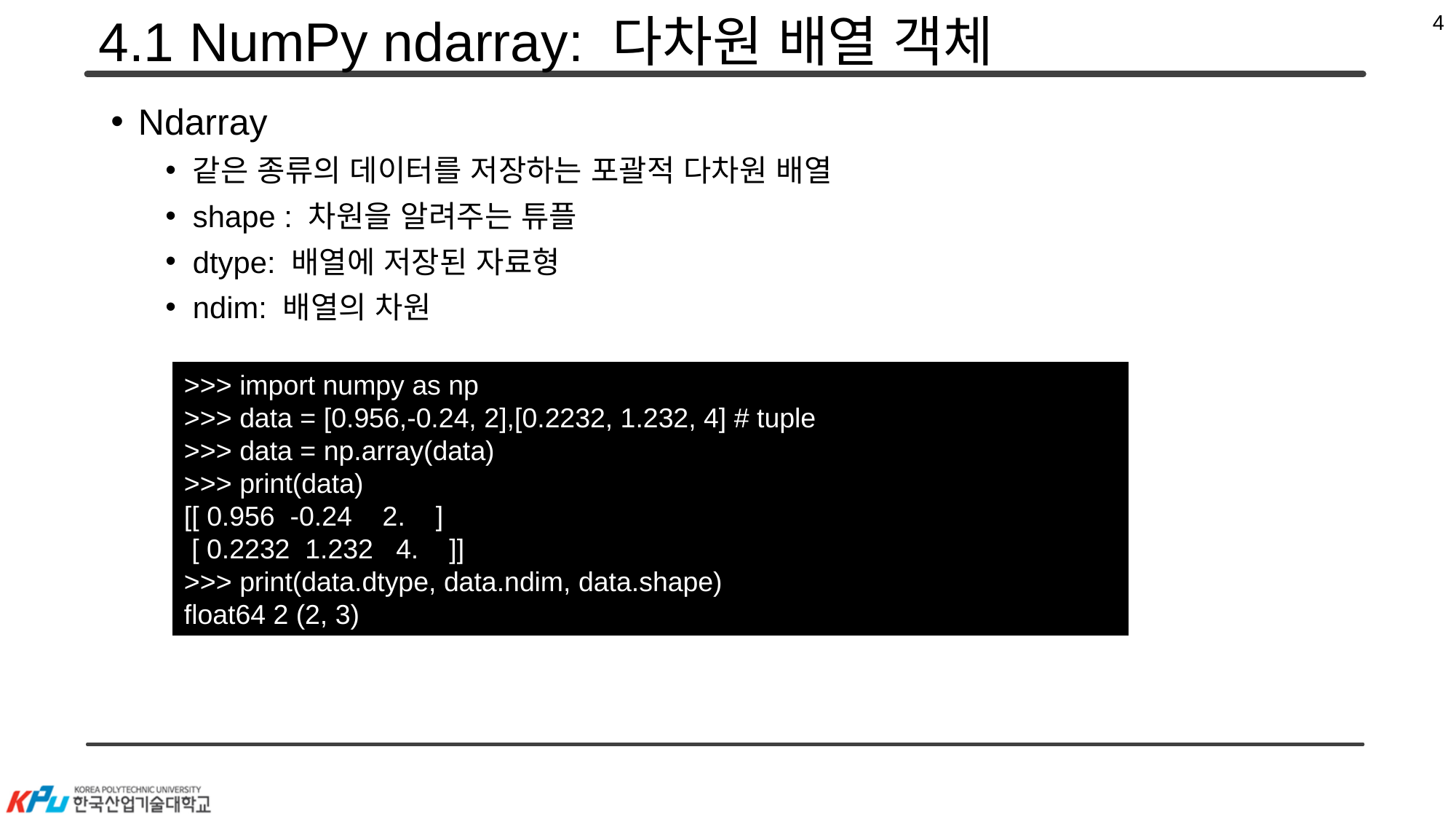

4
# 4.1 NumPy ndarray: 다차원 배열 객체
Ndarray
같은 종류의 데이터를 저장하는 포괄적 다차원 배열
shape : 차원을 알려주는 튜플
dtype: 배열에 저장된 자료형
ndim: 배열의 차원

>>> import numpy as np
>>> data = [0.956,-0.24, 2],[0.2232, 1.232, 4] # tuple
>>> data = np.array(data)
>>> print(data)
[[ 0.956  -0.24    2.    ]
 [ 0.2232  1.232   4.    ]]
>>> print(data.dtype, data.ndim, data.shape)
float64 2 (2, 3)